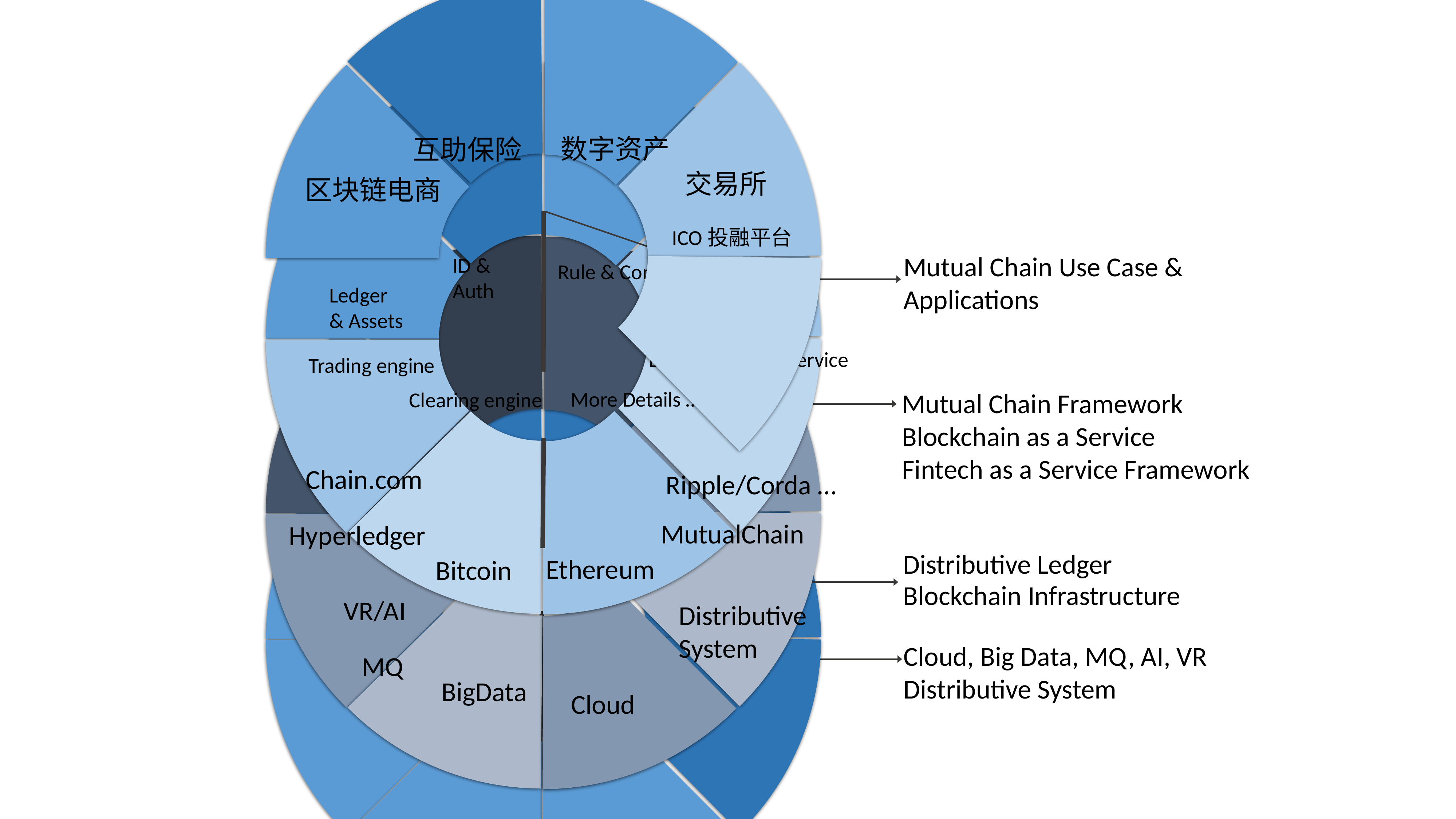

数字资产
互助保险
交易所
区块链电商
ICO投融平台

Mutual Chain Use Case &
Applications
ID &
Auth
Rule & Control
Ledger
& Assets
Integ. & Services
BlockChain as a Service
Trading engine

More Details …
Mutual Chain Framework
Blockchain as a Service
Fintech as a Service Framework
Clearing engine
Chain.com
Ripple/Corda …
MutualChain
Hyperledger
Distributive Ledger
Ethereum
Bitcoin
Blockchain Infrastructure
VR/AI
Distributive
System
Cloud, Big Data, MQ, AI, VR
Distributive System
MQ
BigData
Cloud